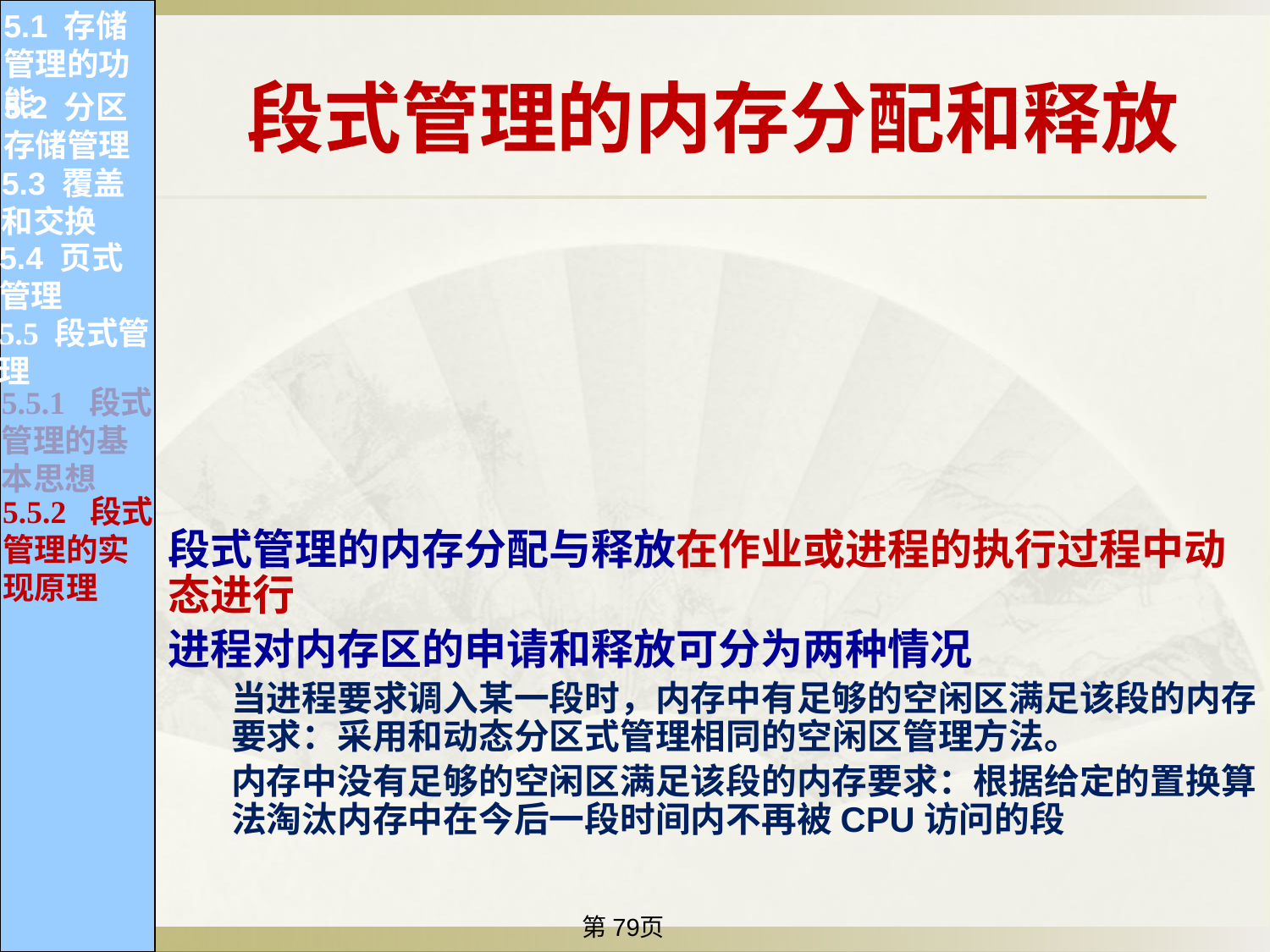

5.1 存储管理的功能
段式管理的内存分配和释放
5.2 分区存储管理
5.3 覆盖和交换
段式管理的内存分配与释放在作业或进程的执行过程中动态进行
进程对内存区的申请和释放可分为两种情况
当进程要求调入某一段时，内存中有足够的空闲区满足该段的内存要求：采用和动态分区式管理相同的空闲区管理方法。
内存中没有足够的空闲区满足该段的内存要求：根据给定的置换算法淘汰内存中在今后一段时间内不再被CPU访问的段
5.4 页式管理
5.5 段式管理
5.5.1  段式管理的基本思想
5.5.2  段式管理的实现原理